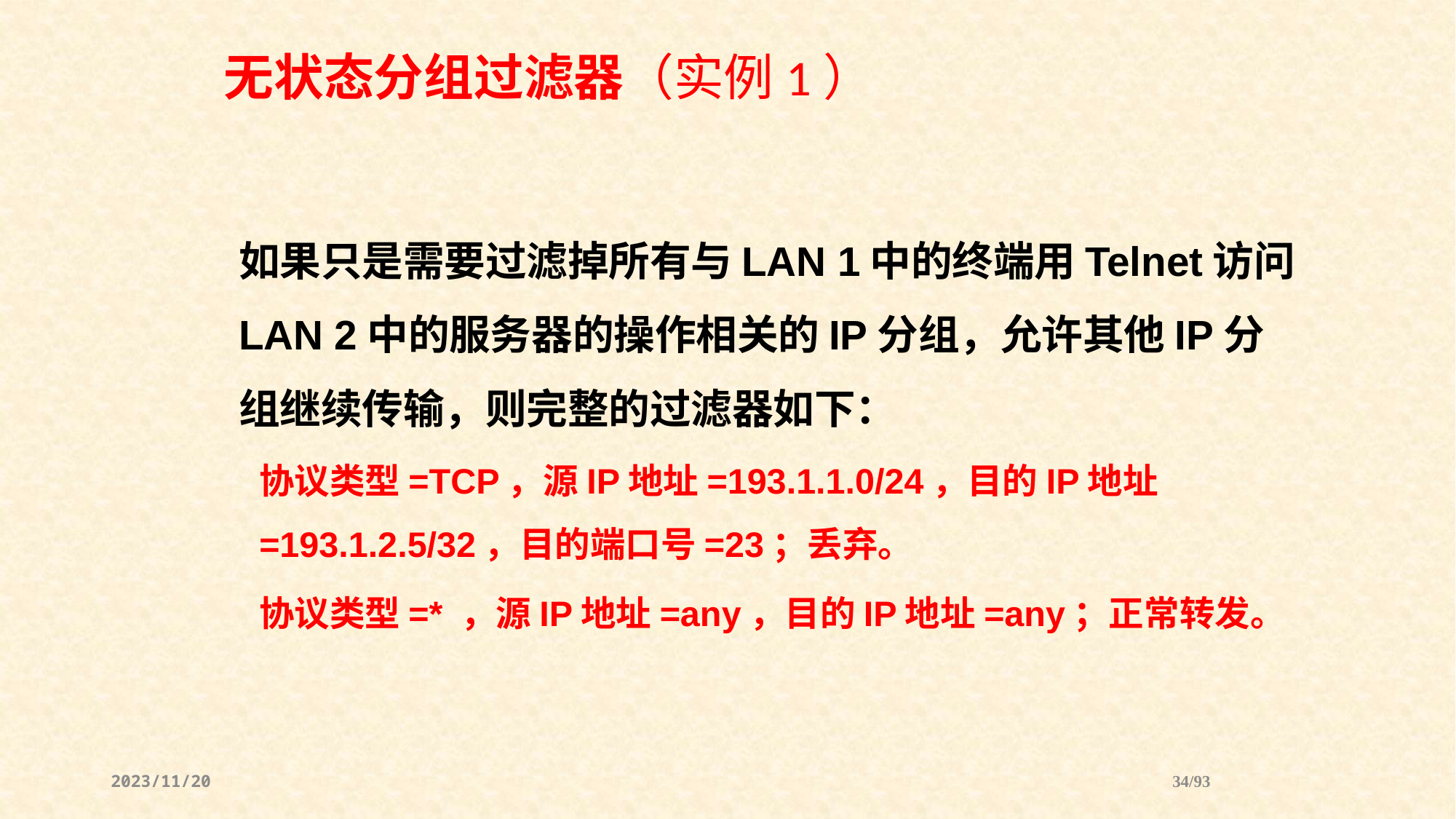

# 无状态分组过滤器（实例1）
  	如果只是需要过滤掉所有与LAN 1中的终端用Telnet访问LAN 2中的服务器的操作相关的IP分组，允许其他IP分组继续传输，则完整的过滤器如下：
协议类型=TCP，源IP地址=193.1.1.0/24，目的IP地址=193.1.2.5/32，目的端口号=23；丢弃。
协议类型=* ，源IP地址=any，目的IP地址=any；正常转发。

2023/11/20
34/93